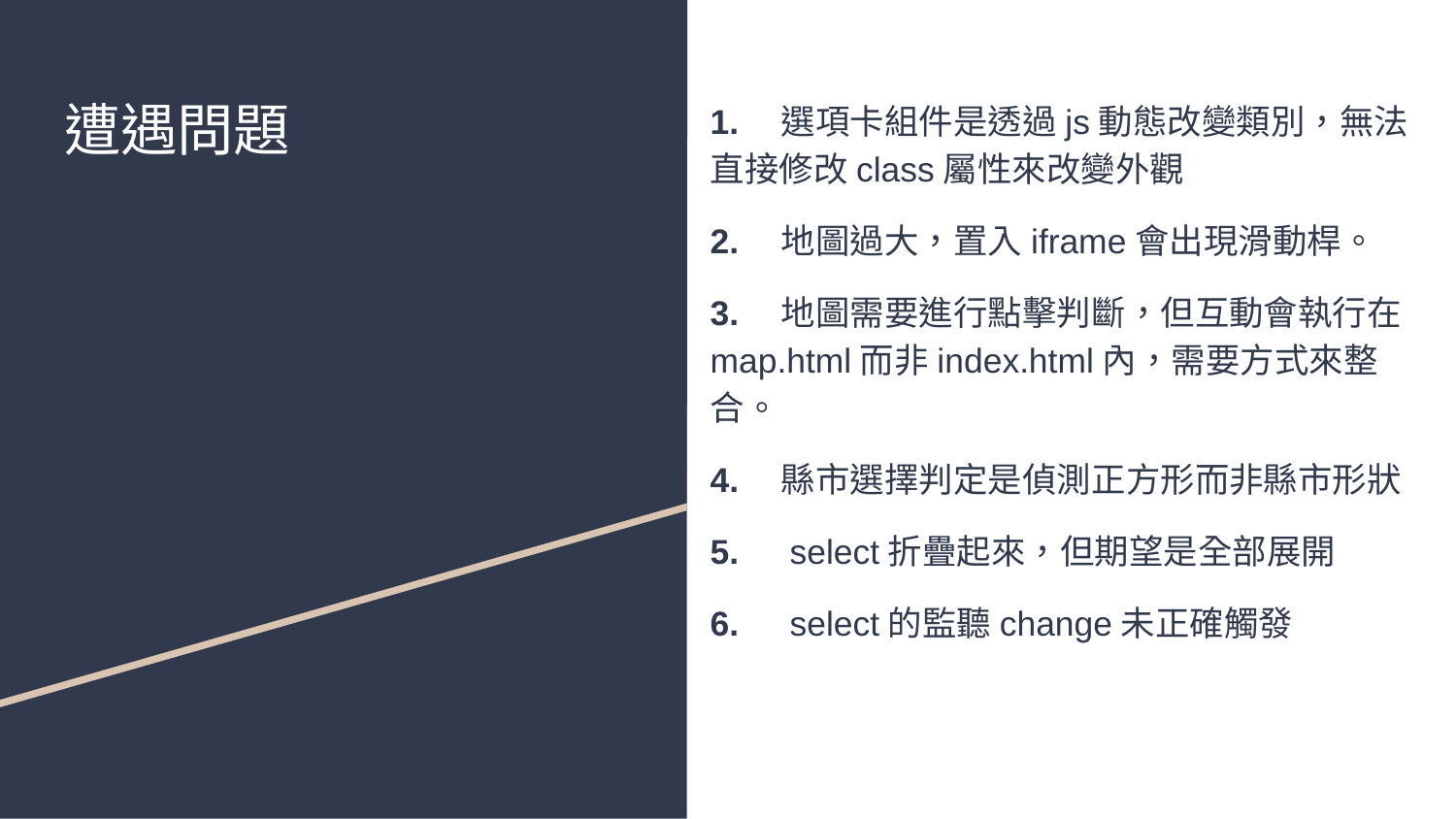

# 遭遇問題
1.　選項卡組件是透過js動態改變類別，無法直接修改class屬性來改變外觀
2.　地圖過大，置入iframe會出現滑動桿。
3.　地圖需要進行點擊判斷，但互動會執行在map.html而非index.html內，需要方式來整合。
4.　縣市選擇判定是偵測正方形而非縣市形狀
5.　select折疊起來，但期望是全部展開
6.　select的監聽change未正確觸發